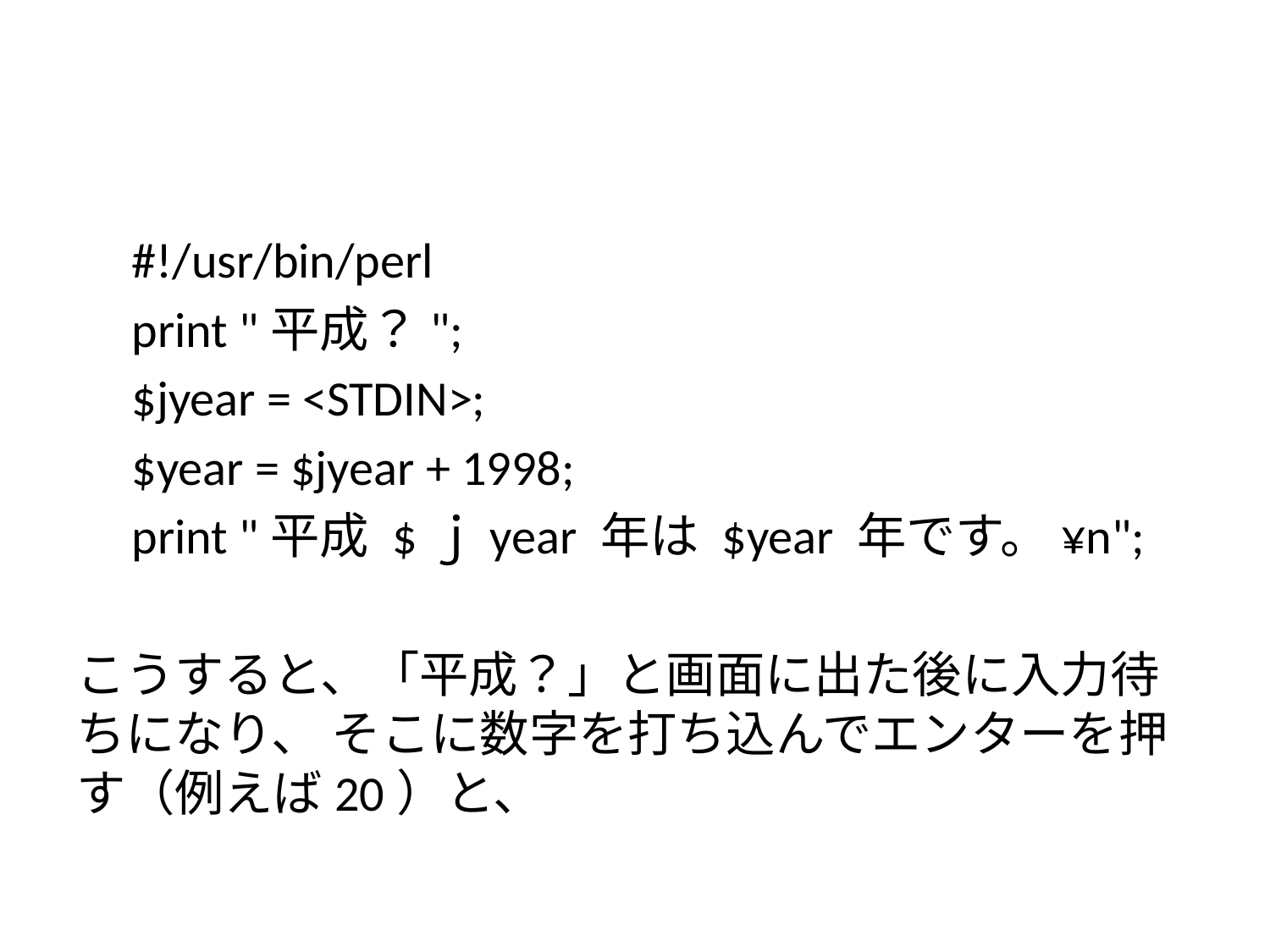

#
#!/usr/bin/perl
print "平成？";
$jyear = <STDIN>;
$year = $jyear + 1998;
print "平成 $ｊyear 年は $year 年です。¥n";

こうすると、「平成？」と画面に出た後に入力待ちになり、 そこに数字を打ち込んでエンターを押す（例えば20）と、